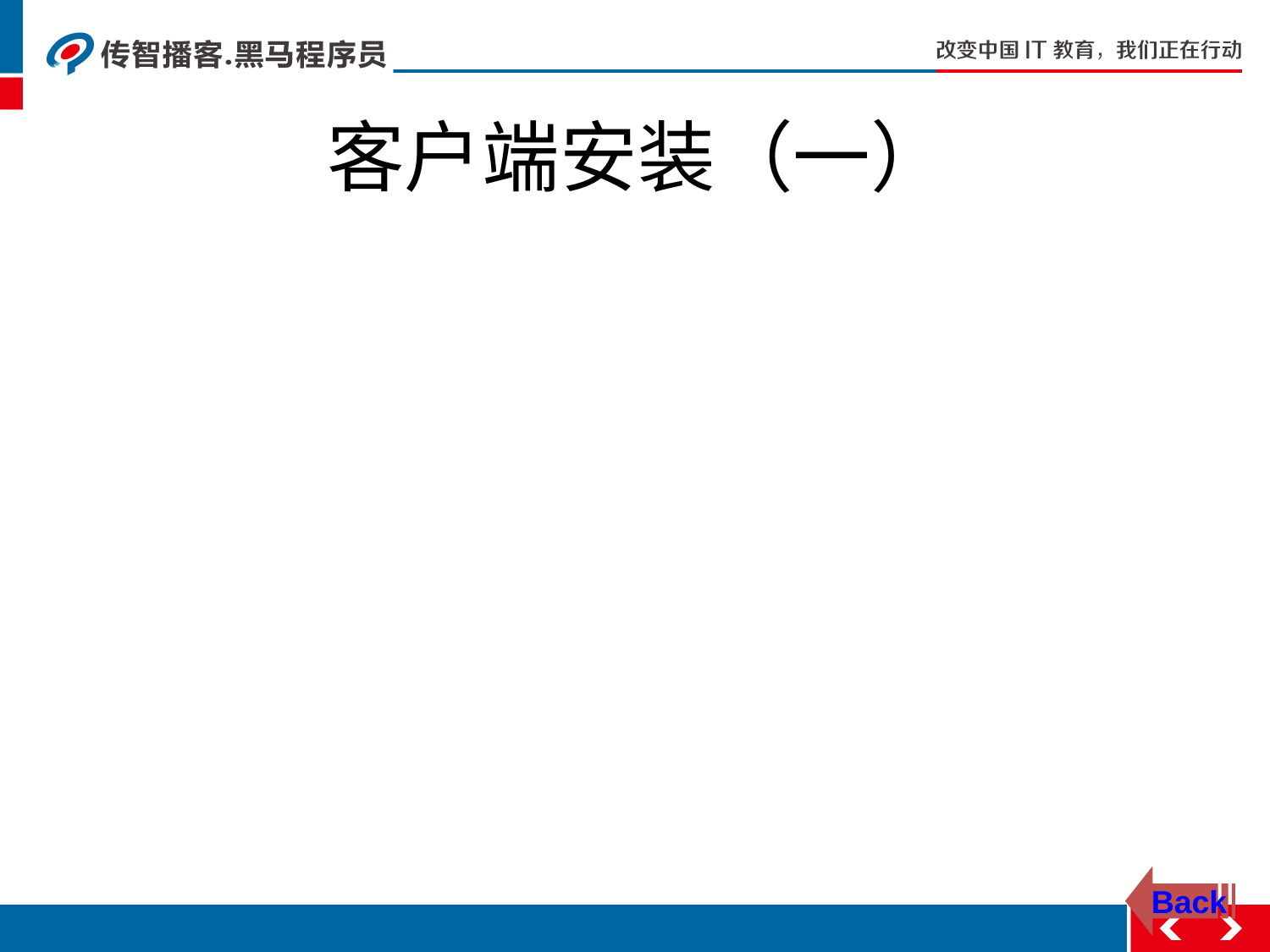

# 客户端安装（一）
安装文件：
TSVN客户端：
TortoiseSVN-1.6.8.19260-win32-svn-1.6.11.msi
TSVN中文语言包：
LanguagePack_1.6.8.19260-win32-zh_CN.msi
全部选择默认安装，安装完成后重启电脑
TSVN通过右键菜单与Windows资源管理器集成，没有自己的窗口界面
Back